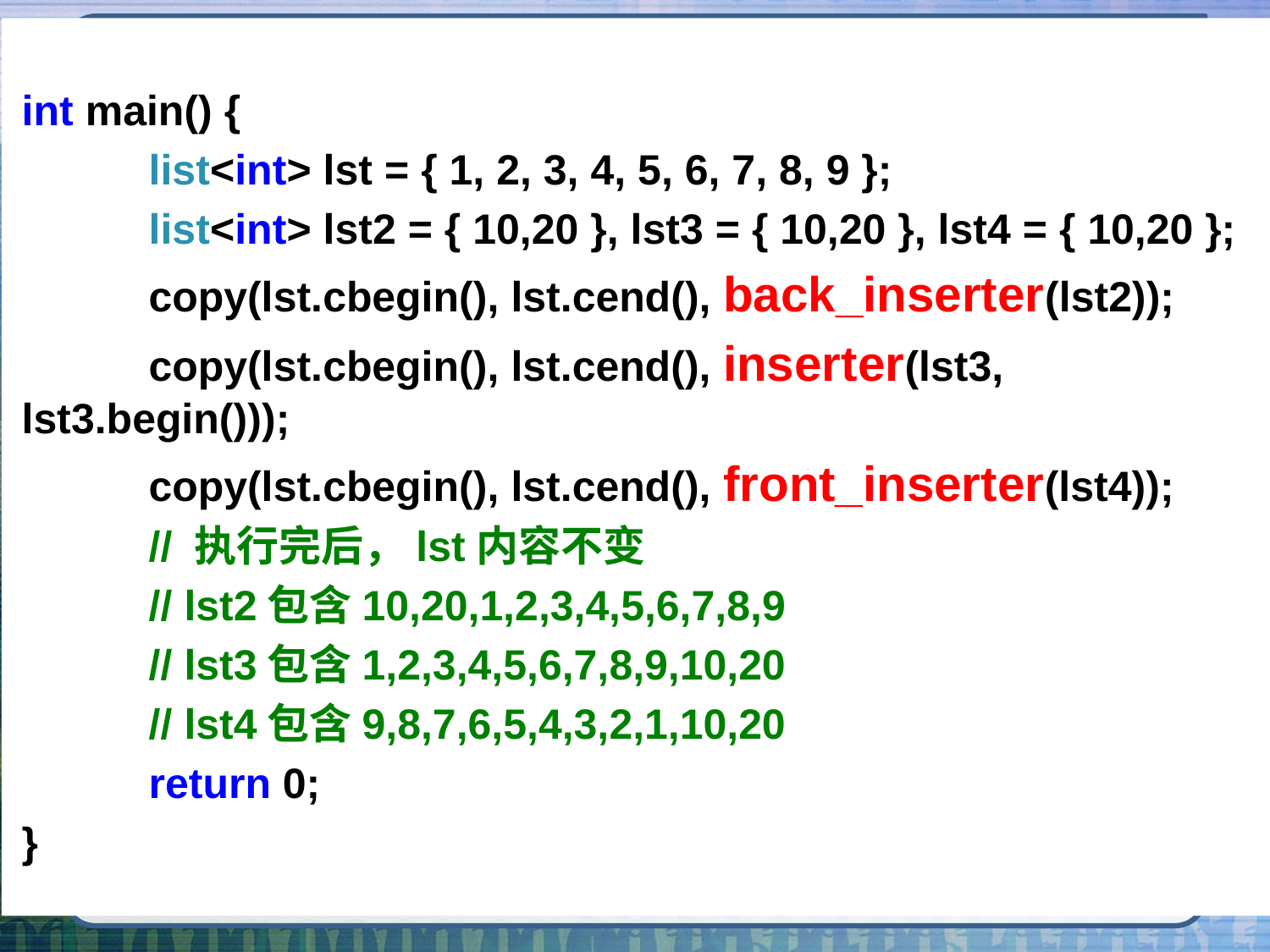

int main() {
	list<int> lst = { 1, 2, 3, 4, 5, 6, 7, 8, 9 };
	list<int> lst2 = { 10,20 }, lst3 = { 10,20 }, lst4 = { 10,20 };
	copy(lst.cbegin(), lst.cend(), back_inserter(lst2));
	copy(lst.cbegin(), lst.cend(), inserter(lst3, lst3.begin()));
	copy(lst.cbegin(), lst.cend(), front_inserter(lst4));
	// 执行完后，lst内容不变
	// lst2包含10,20,1,2,3,4,5,6,7,8,9
	// lst3包含1,2,3,4,5,6,7,8,9,10,20
	// lst4包含9,8,7,6,5,4,3,2,1,10,20
	return 0;
}

# C++函数对象，伪函数